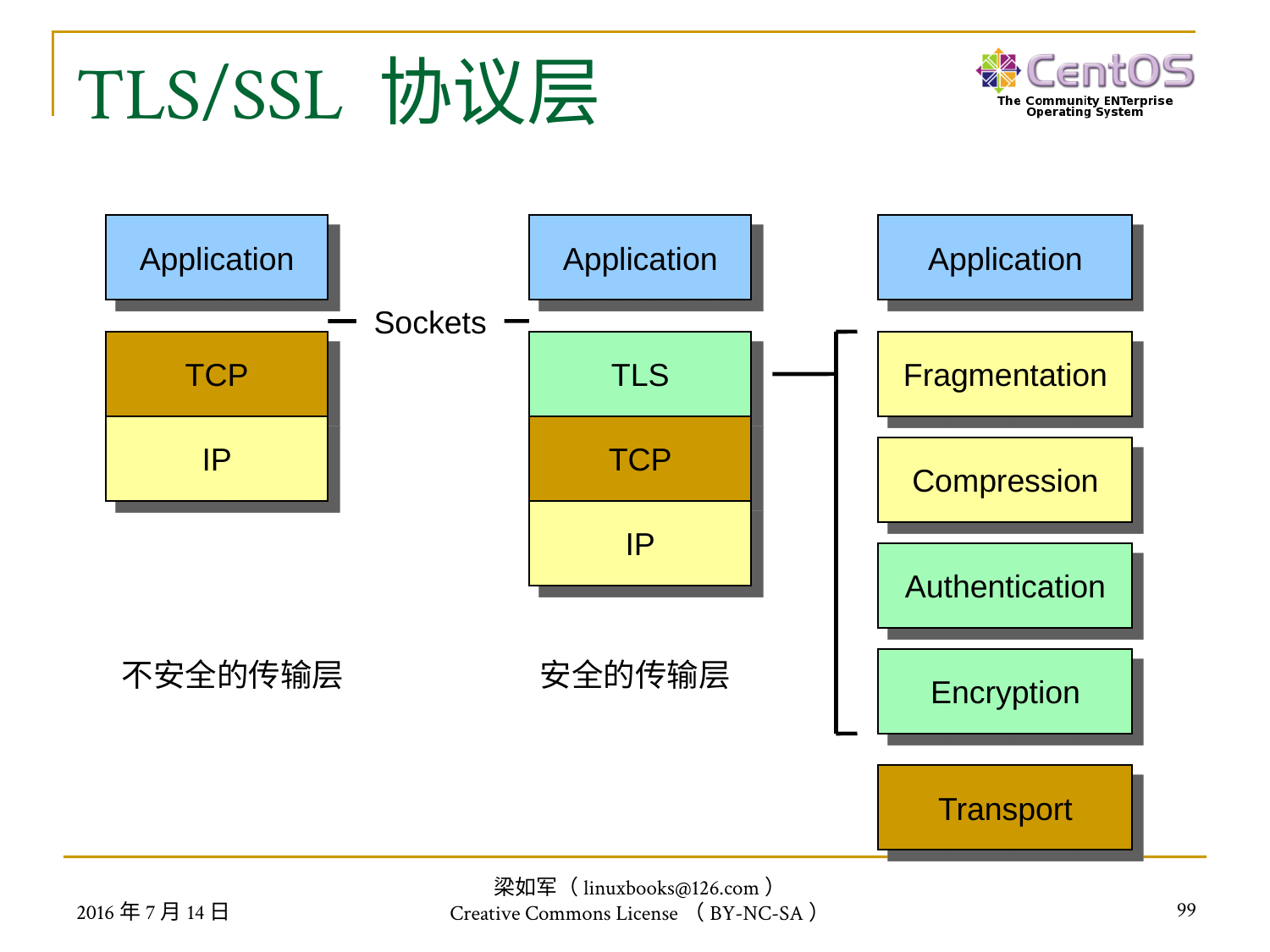

# TLS/SSL 协议层
Application
Application
Sockets

Application
Transport
TCP
IP
不安全的传输层
TLS
TCP
IP
安全的传输层

Fragmentation

Compression
Authentication
Encryption

99
2016年7月14日
梁如军（linuxbooks@126.com）
Creative Commons License（BY-NC-SA）